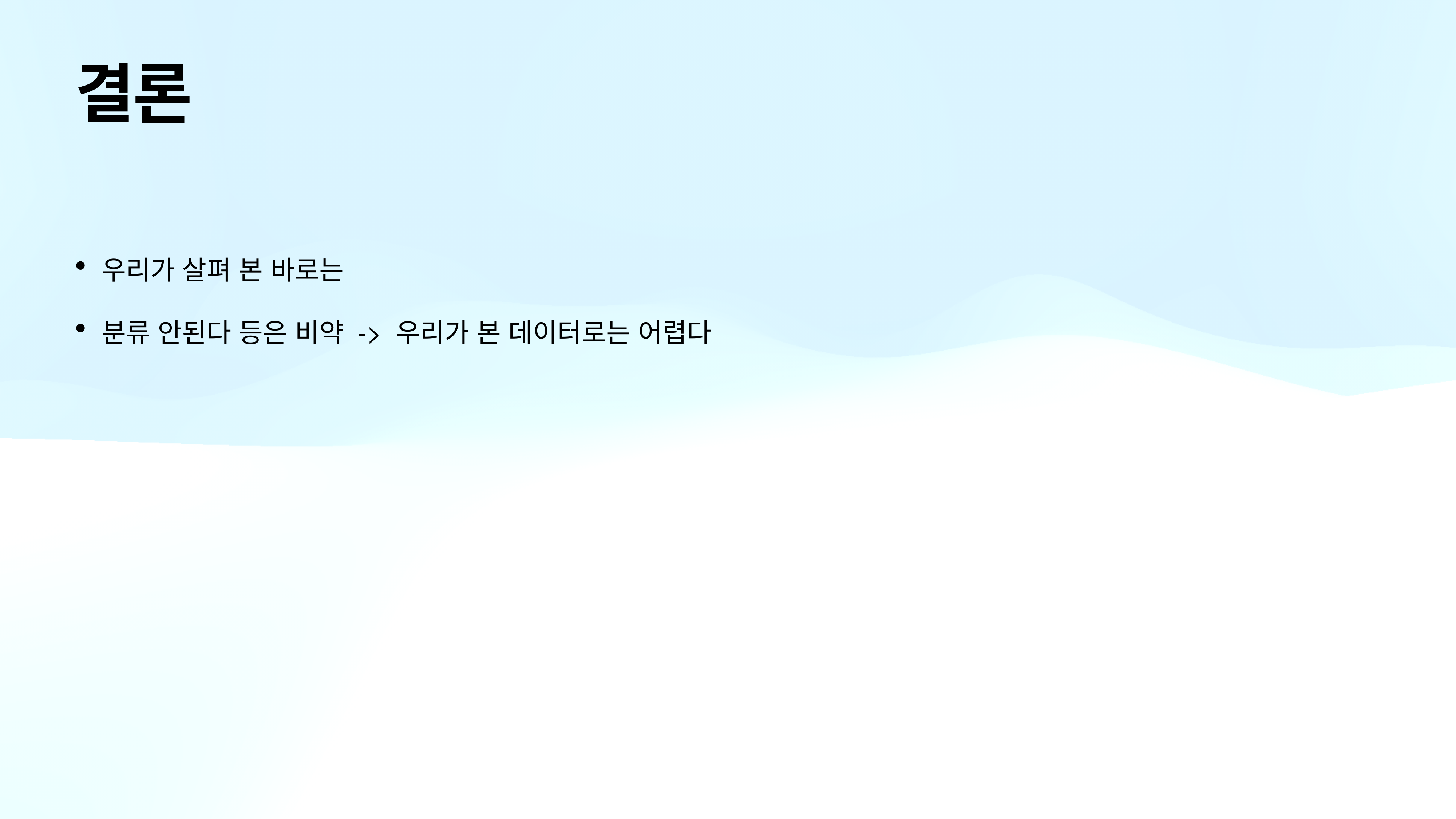

# 결론
우리가 살펴 본 바로는
분류 안된다 등은 비약 -> 우리가 본 데이터로는 어렵다